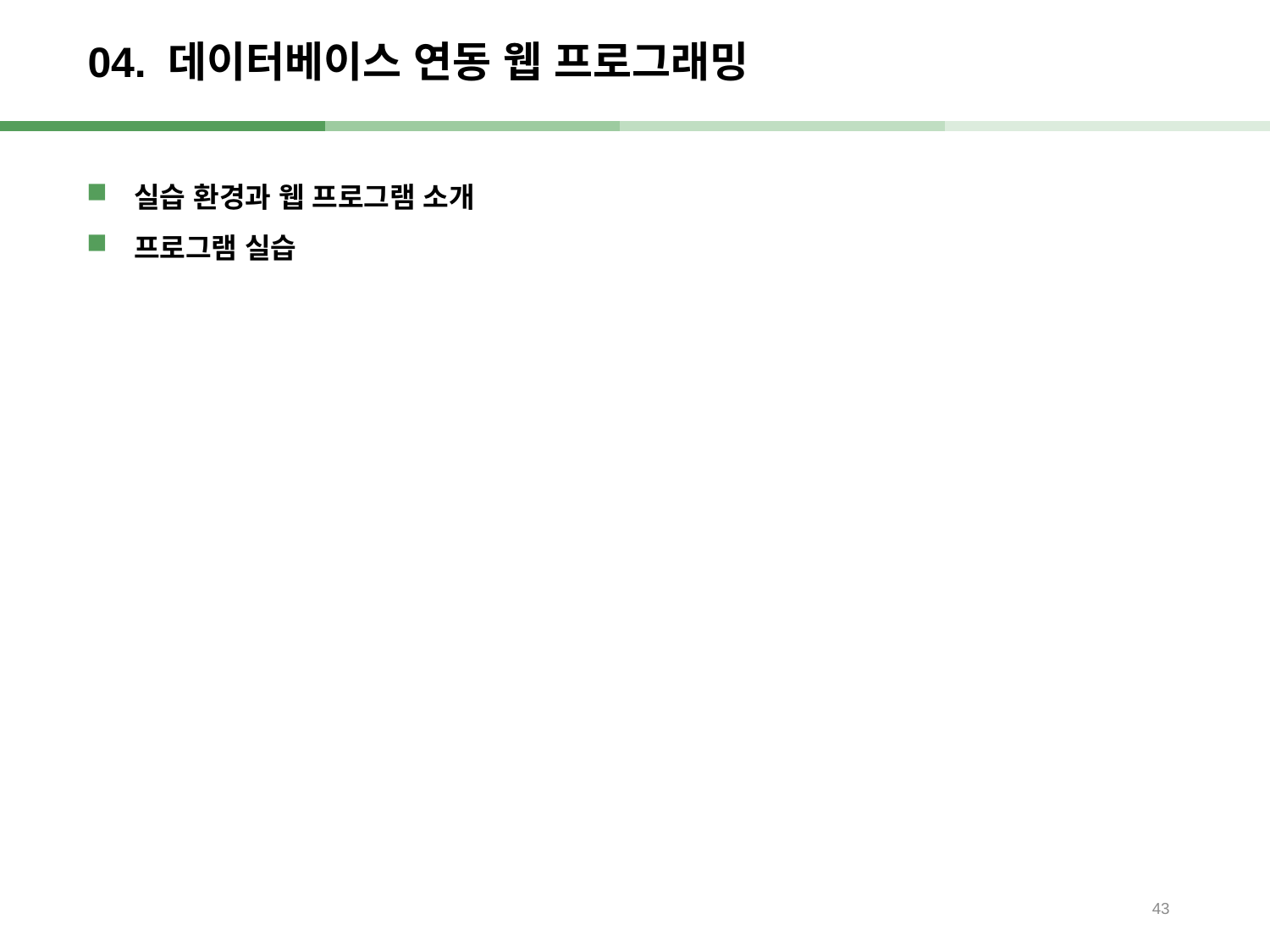

# 04. 데이터베이스 연동 웹 프로그래밍
실습 환경과 웹 프로그램 소개
프로그램 실습
43